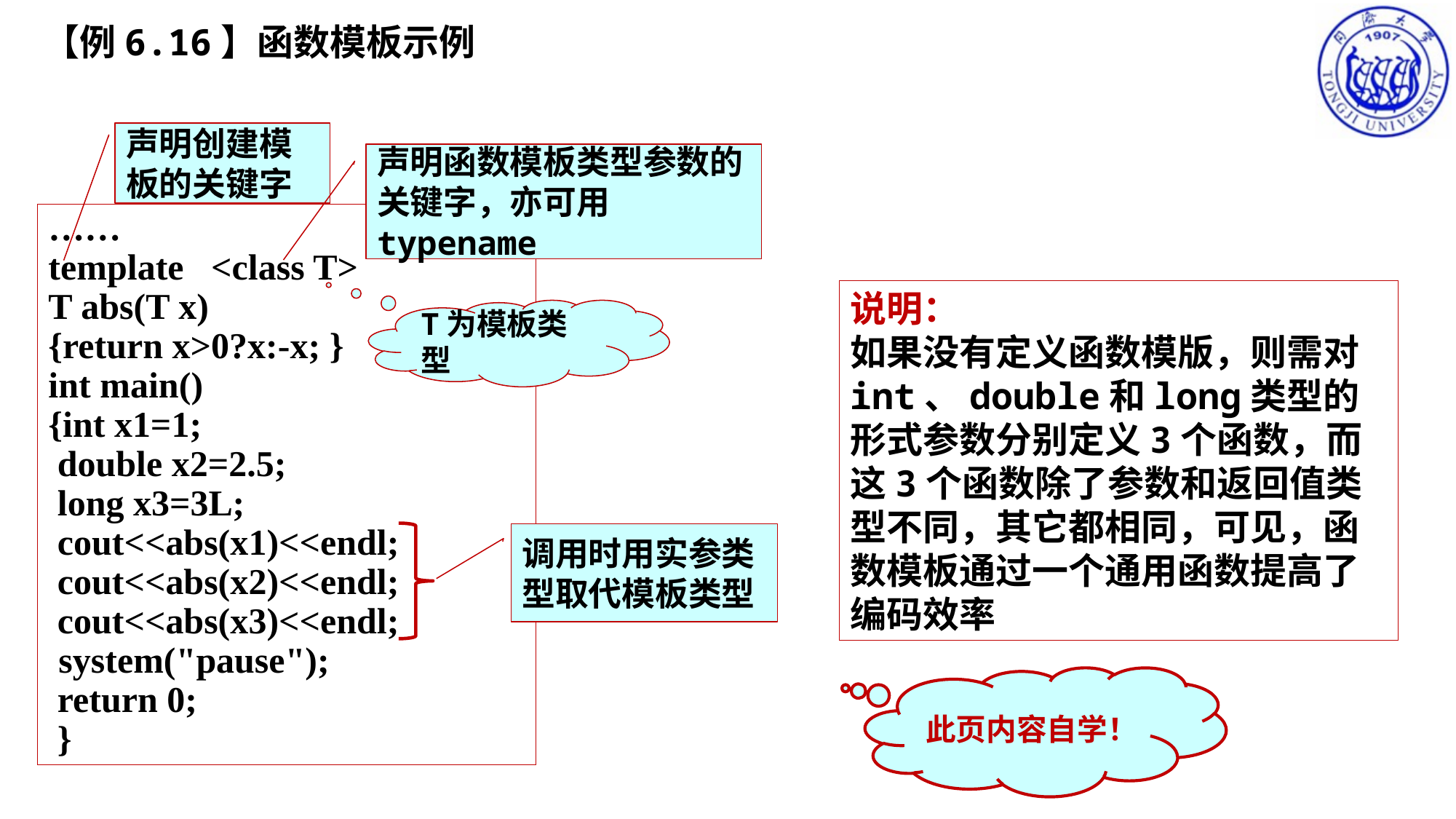

【例6.16】函数模板示例
声明创建模板的关键字
声明函数模板类型参数的关键字，亦可用typename
……
template   <class T>
T abs(T x)
{return x>0?x:-x; }
int main()
{int x1=1;
 double x2=2.5;
 long x3=3L;
 cout<<abs(x1)<<endl;
 cout<<abs(x2)<<endl;
 cout<<abs(x3)<<endl;
 system("pause");
 return 0;
 }
说明：
如果没有定义函数模版，则需对int、double和long类型的形式参数分别定义3个函数，而这3个函数除了参数和返回值类型不同，其它都相同，可见，函数模板通过一个通用函数提高了编码效率
T为模板类型

调用时用实参类型取代模板类型
此页内容自学！